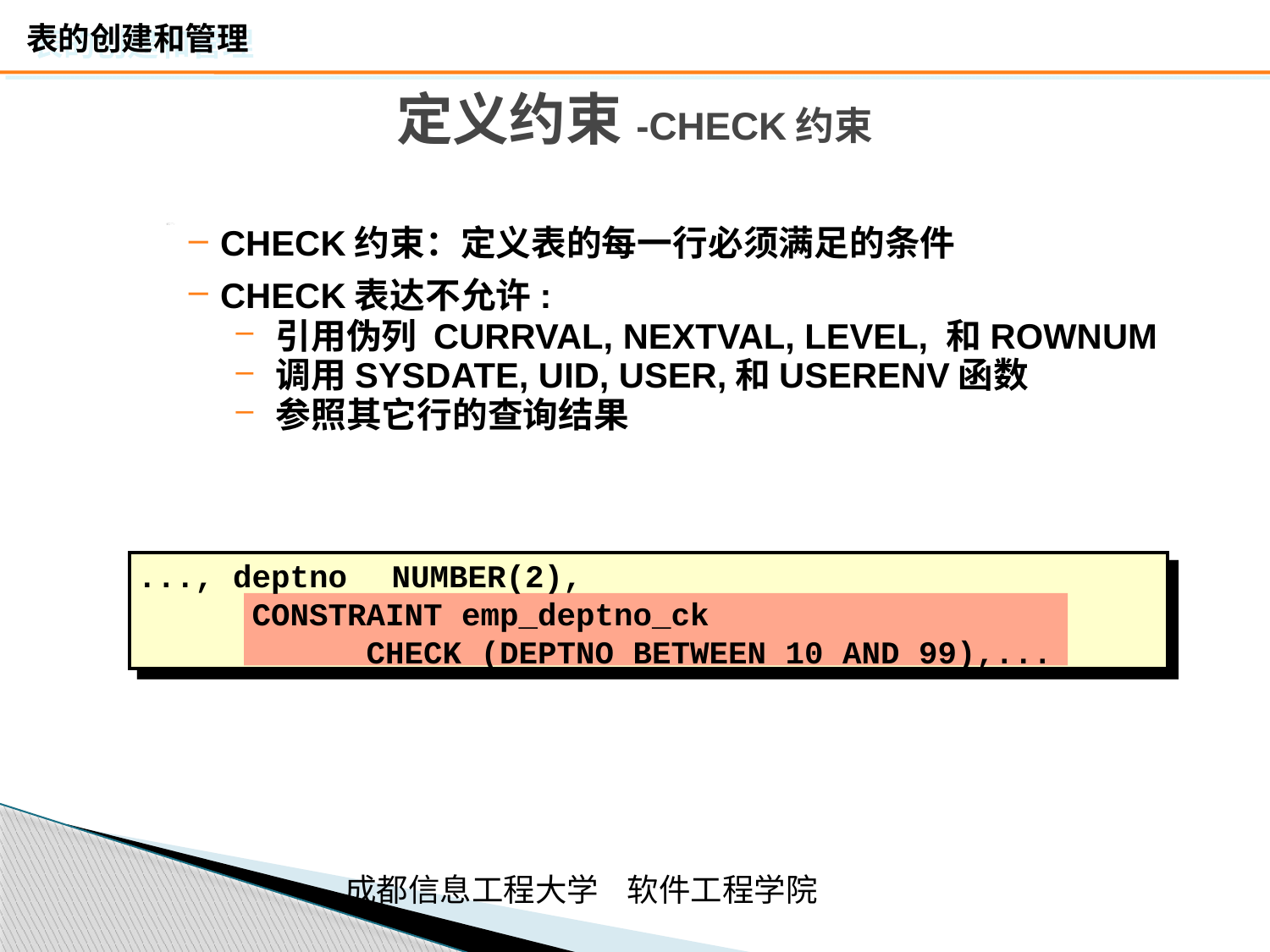

# 定义约束-CHECK约束
CHECK约束：定义表的每一行必须满足的条件
CHECK表达不允许:
引用伪列 CURRVAL, NEXTVAL, LEVEL, 和ROWNUM
调用SYSDATE, UID, USER,和USERENV函数
参照其它行的查询结果

..., deptno	NUMBER(2),
      CONSTRAINT emp_deptno_ck
            CHECK (DEPTNO BETWEEN 10 AND 99),...